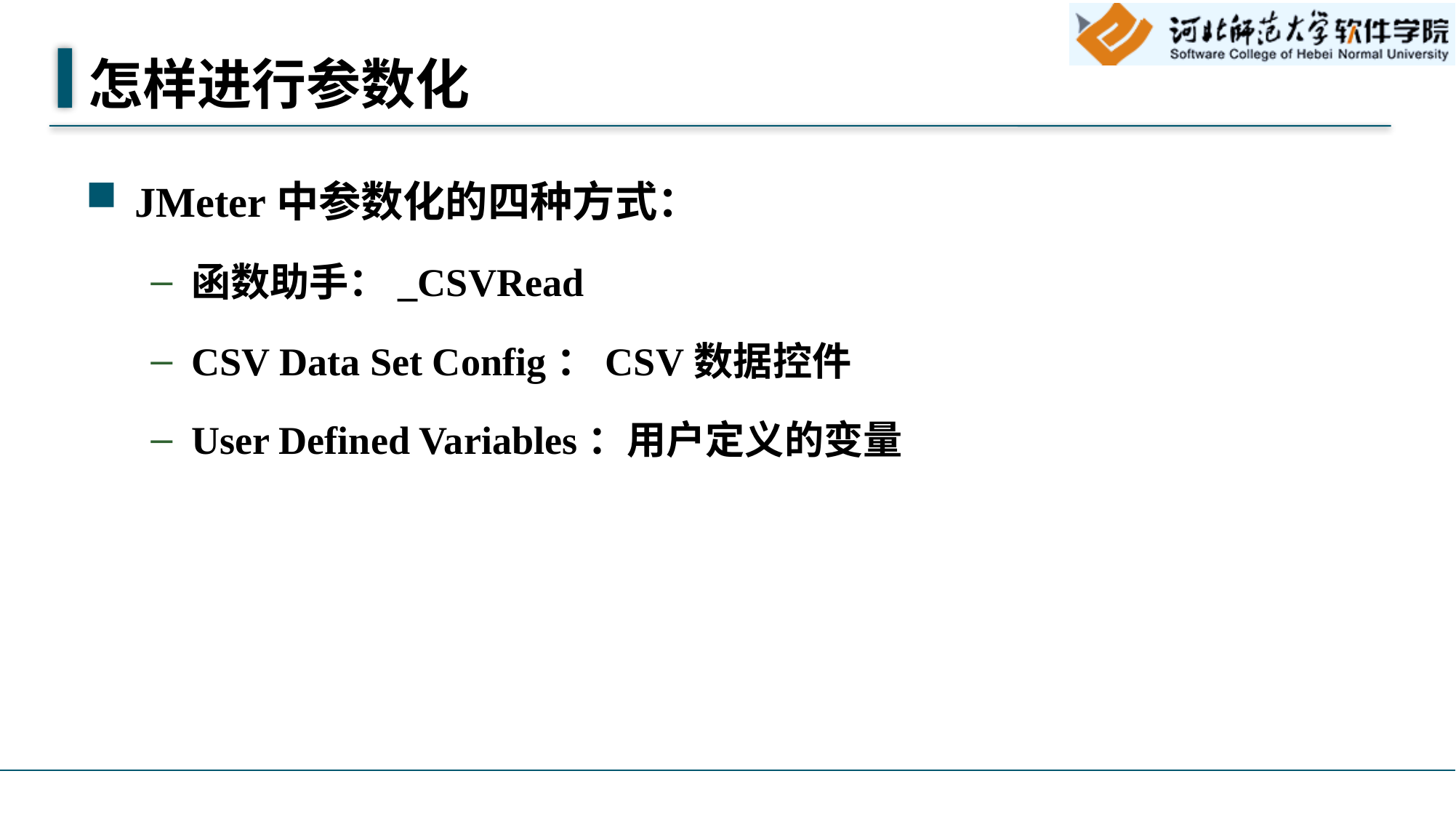

# 怎样进行参数化
JMeter中参数化的四种方式：
函数助手：_CSVRead
CSV Data Set Config：CSV数据控件
User Defined Variables：用户定义的变量